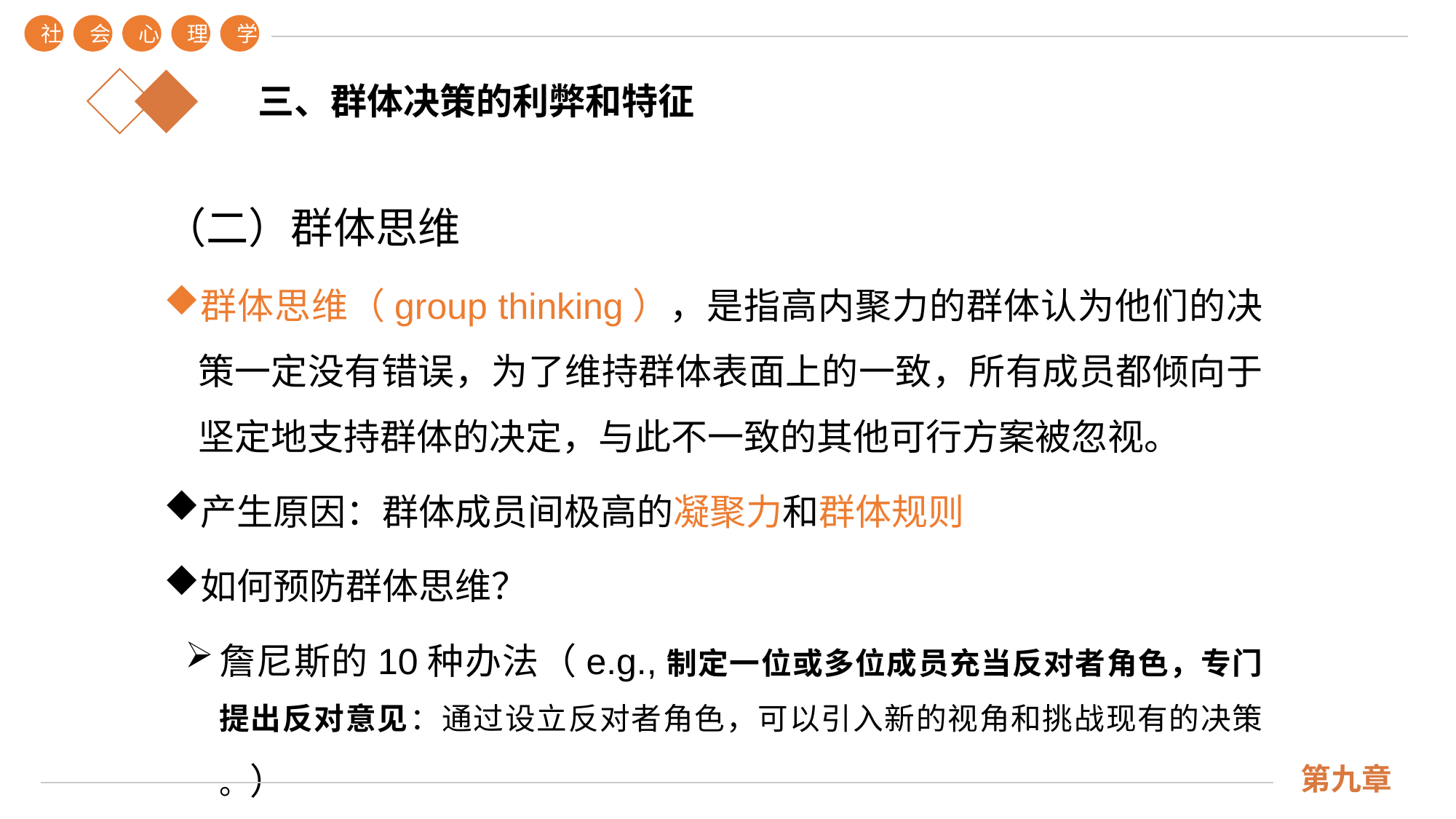

社
会
心
理
学
第九章

三、群体决策的利弊和特征
（二）群体思维
群体思维（group thinking），是指高内聚力的群体认为他们的决策一定没有错误，为了维持群体表面上的一致，所有成员都倾向于坚定地支持群体的决定，与此不一致的其他可行方案被忽视。
产生原因：群体成员间极高的凝聚力和群体规则
如何预防群体思维？
詹尼斯的10种办法（e.g.,制定一位或多位成员充当反对者角色，专门提出反对意见‌：通过设立反对者角色，可以引入新的视角和挑战现有的决策‌。）